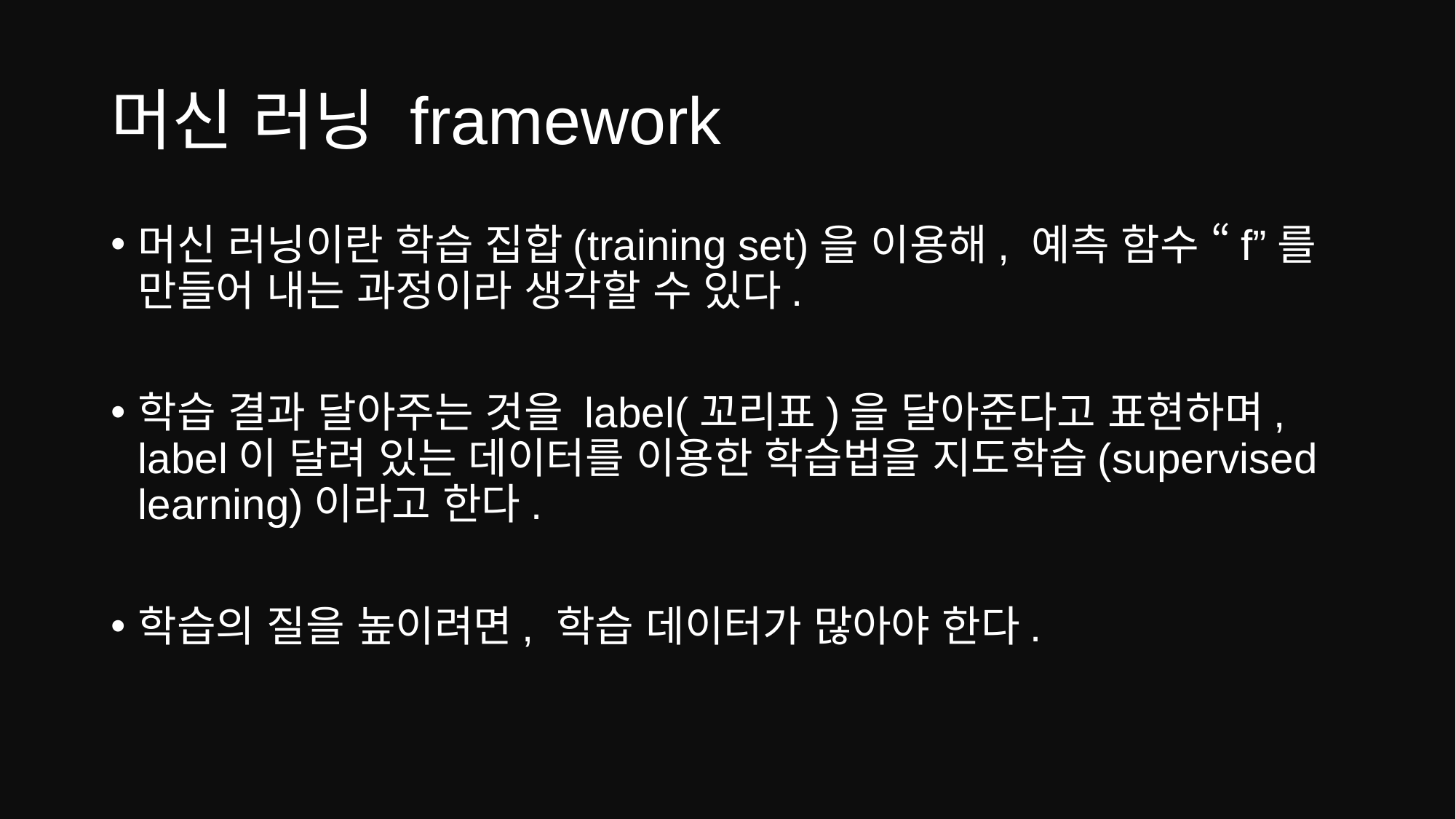

# 머신 러닝 framework
머신 러닝이란 학습 집합(training set)을 이용해, 예측 함수 “f”를 만들어 내는 과정이라 생각할 수 있다.

학습 결과 달아주는 것을 label(꼬리표)을 달아준다고 표현하며, label이 달려 있는 데이터를 이용한 학습법을 지도학습(supervised learning)이라고 한다.

학습의 질을 높이려면, 학습 데이터가 많아야 한다.